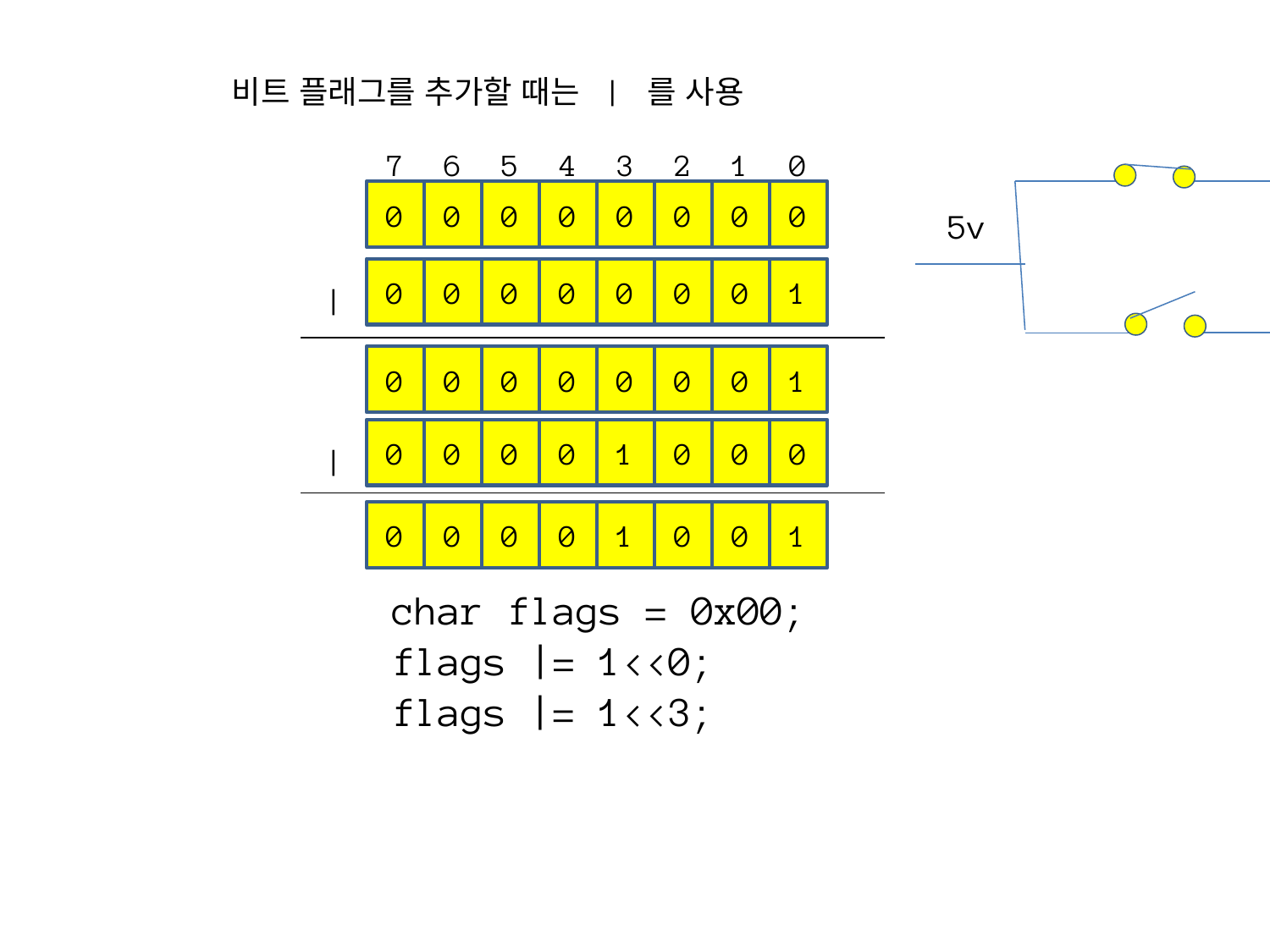

비트 플래그를 추가할 때는  | 를 사용
7
6
5
4
3
2
1
0

0
0
0
0
0
0
0
0
5v
0
0
0
0
0
0
0
1
|

0
0
0
0
0
0
0
1
0
0
0
0
1
0
0
0
|
0
0
0
0
1
0
0
1
char flags = 0x00;
flags |= 1<<0;
flags |= 1<<3;